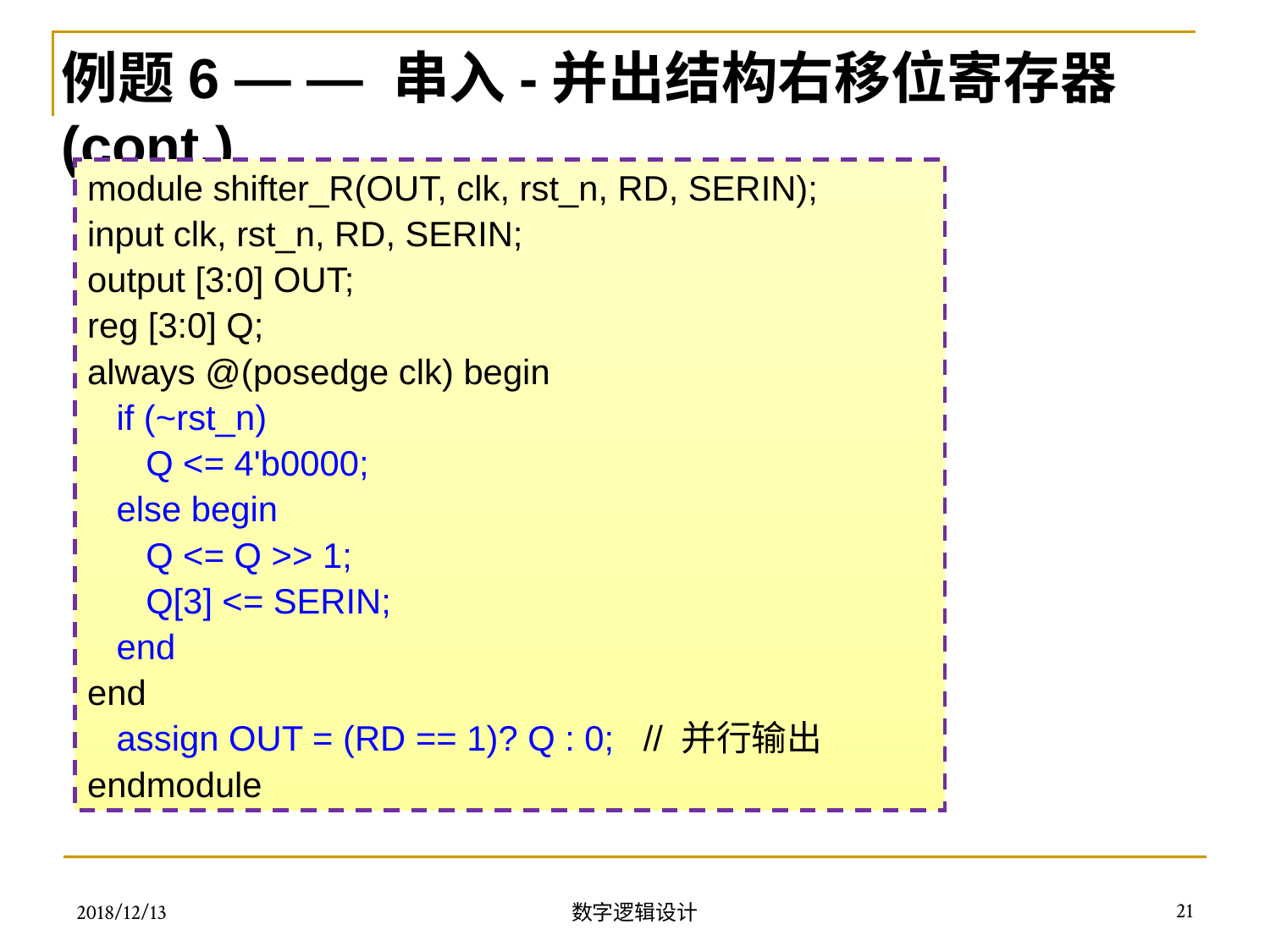

例题6 — — 串入-并出结构右移位寄存器(cont.)
module shifter_R(OUT, clk, rst_n, RD, SERIN);
input clk, rst_n, RD, SERIN;
output [3:0] OUT;
reg [3:0] Q;
always @(posedge clk) begin
   if (~rst_n)
      Q <= 4'b0000;
   else begin
      Q <= Q >> 1;
      Q[3] <= SERIN;
   end
end
   assign OUT = (RD == 1)? Q : 0;   // 并行输出
endmodule
2018/12/13
21
数字逻辑设计